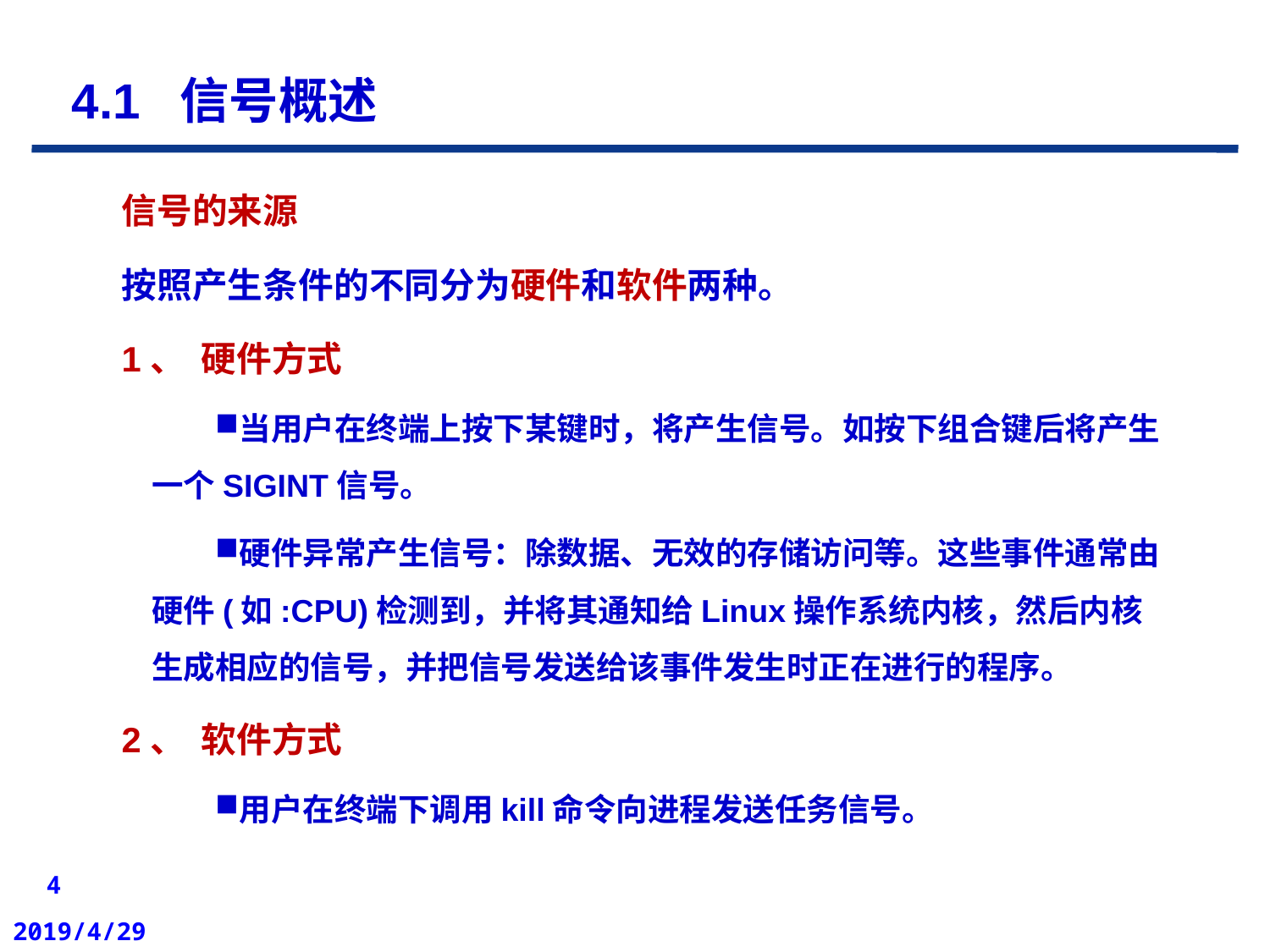

4.1  信号概述
信号的来源
按照产生条件的不同分为硬件和软件两种。
1、  硬件方式
当用户在终端上按下某键时，将产生信号。如按下组合键后将产生一个SIGINT信号。
硬件异常产生信号：除数据、无效的存储访问等。这些事件通常由硬件(如:CPU)检测到，并将其通知给Linux操作系统内核，然后内核生成相应的信号，并把信号发送给该事件发生时正在进行的程序。
2、  软件方式
用户在终端下调用kill命令向进程发送任务信号。